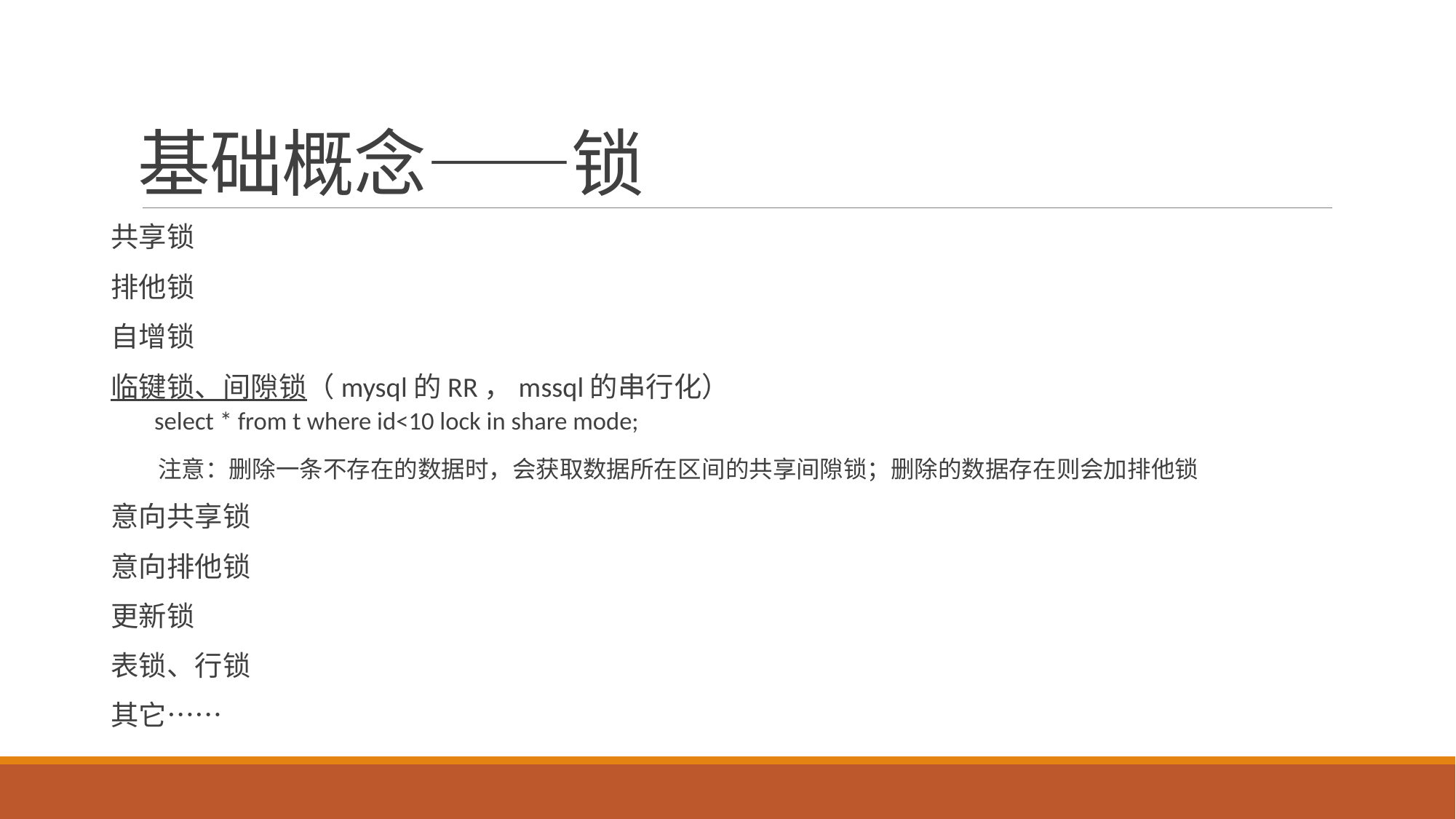

# 基础概念——锁
共享锁
排他锁
自增锁
临键锁、间隙锁（mysql的RR，mssql的串行化）
select * from t where id<10 lock in share mode;
          注意：删除一条不存在的数据时，会获取数据所在区间的共享间隙锁；删除的数据存在则会加排他锁
意向共享锁
意向排他锁
更新锁
表锁、行锁
其它……